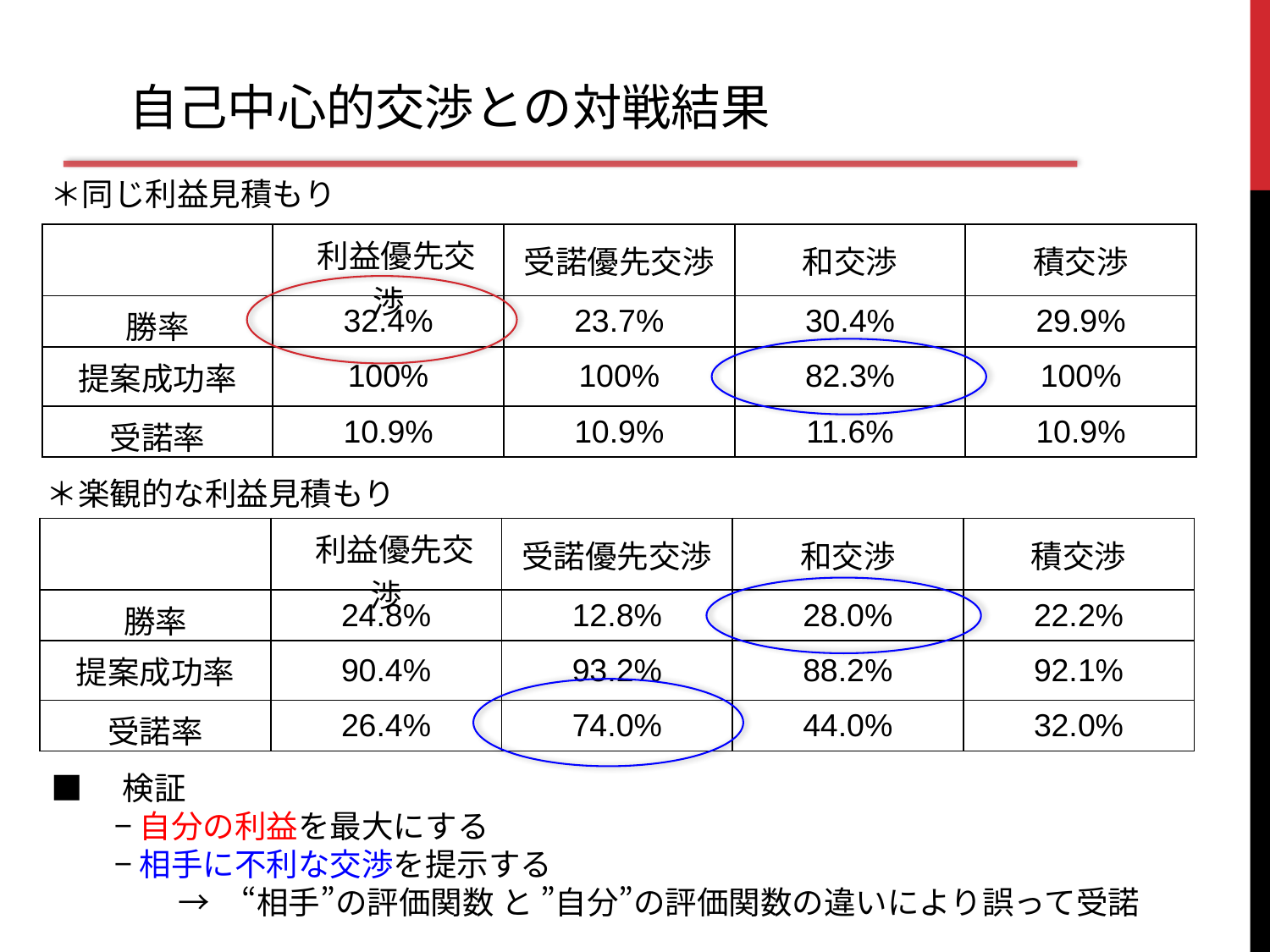

自己中心的交渉との対戦結果

＊同じ利益見積もり
|  | 利益優先交渉 | 受諾優先交渉 | 和交渉 | 積交渉 |
| --- | --- | --- | --- | --- |
| 勝率 | 32.4% | 23.7% | 30.4% | 29.9% |
| 提案成功率 | 100% | 100% | 82.3% | 100% |
| 受諾率 | 10.9% | 10.9% | 11.6% | 10.9% |

＊楽観的な利益見積もり
|  | 利益優先交渉 | 受諾優先交渉 | 和交渉 | 積交渉 |
| --- | --- | --- | --- | --- |
| 勝率 | 24.8% | 12.8% | 28.0% | 22.2% |
| 提案成功率 | 90.4% | 93.2% | 88.2% | 92.1% |
| 受諾率 | 26.4% | 74.0% | 44.0% | 32.0% |

■　検証
　　− 自分の利益を最大にする
　　− 相手に不利な交渉を提示する
　　　　→　“相手”の評価関数 と ”自分”の評価関数の違いにより誤って受諾